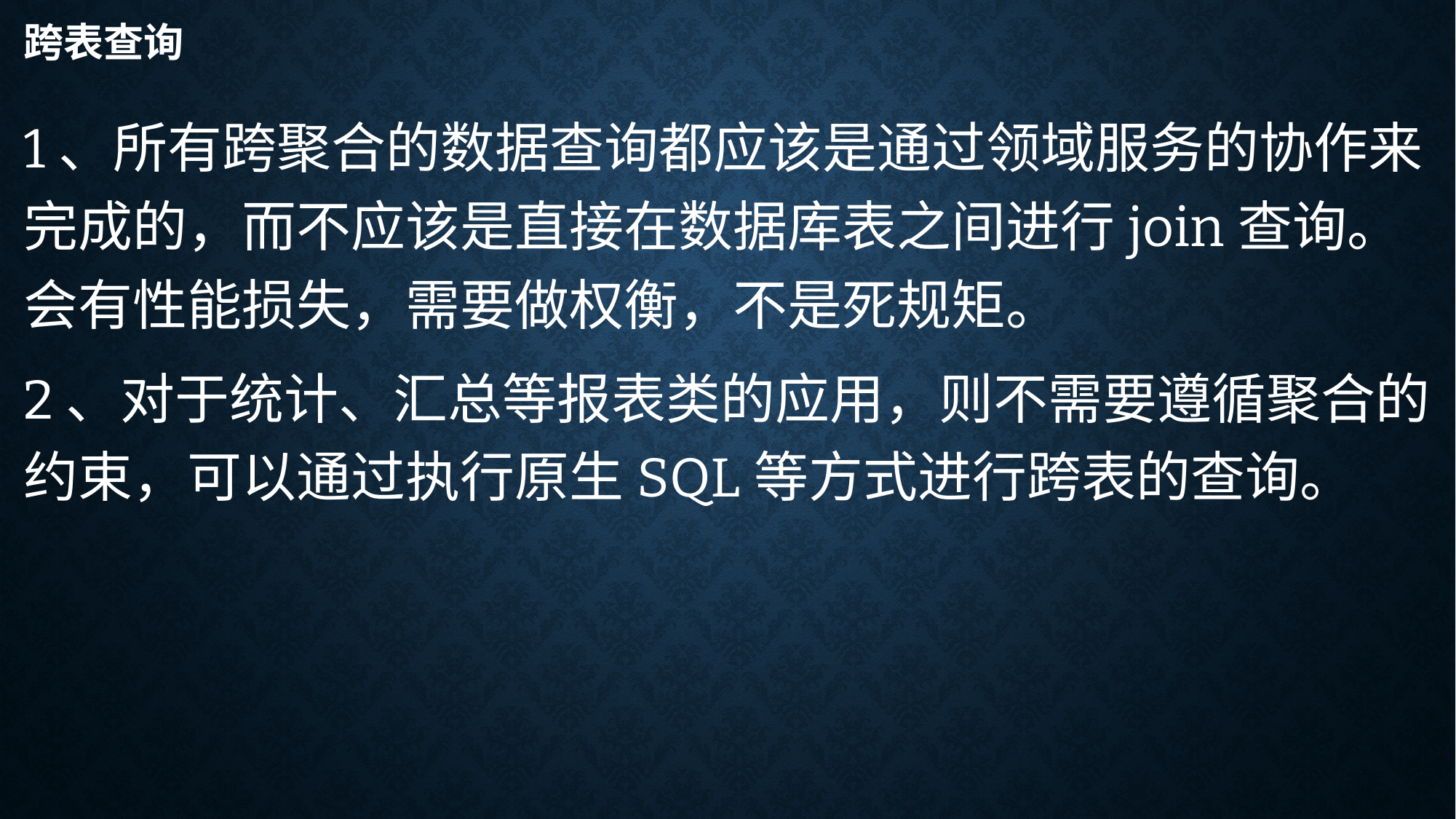

# 跨表查询
1、所有跨聚合的数据查询都应该是通过领域服务的协作来完成的，而不应该是直接在数据库表之间进行join查询。会有性能损失，需要做权衡，不是死规矩。
2、对于统计、汇总等报表类的应用，则不需要遵循聚合的约束，可以通过执行原生SQL等方式进行跨表的查询。